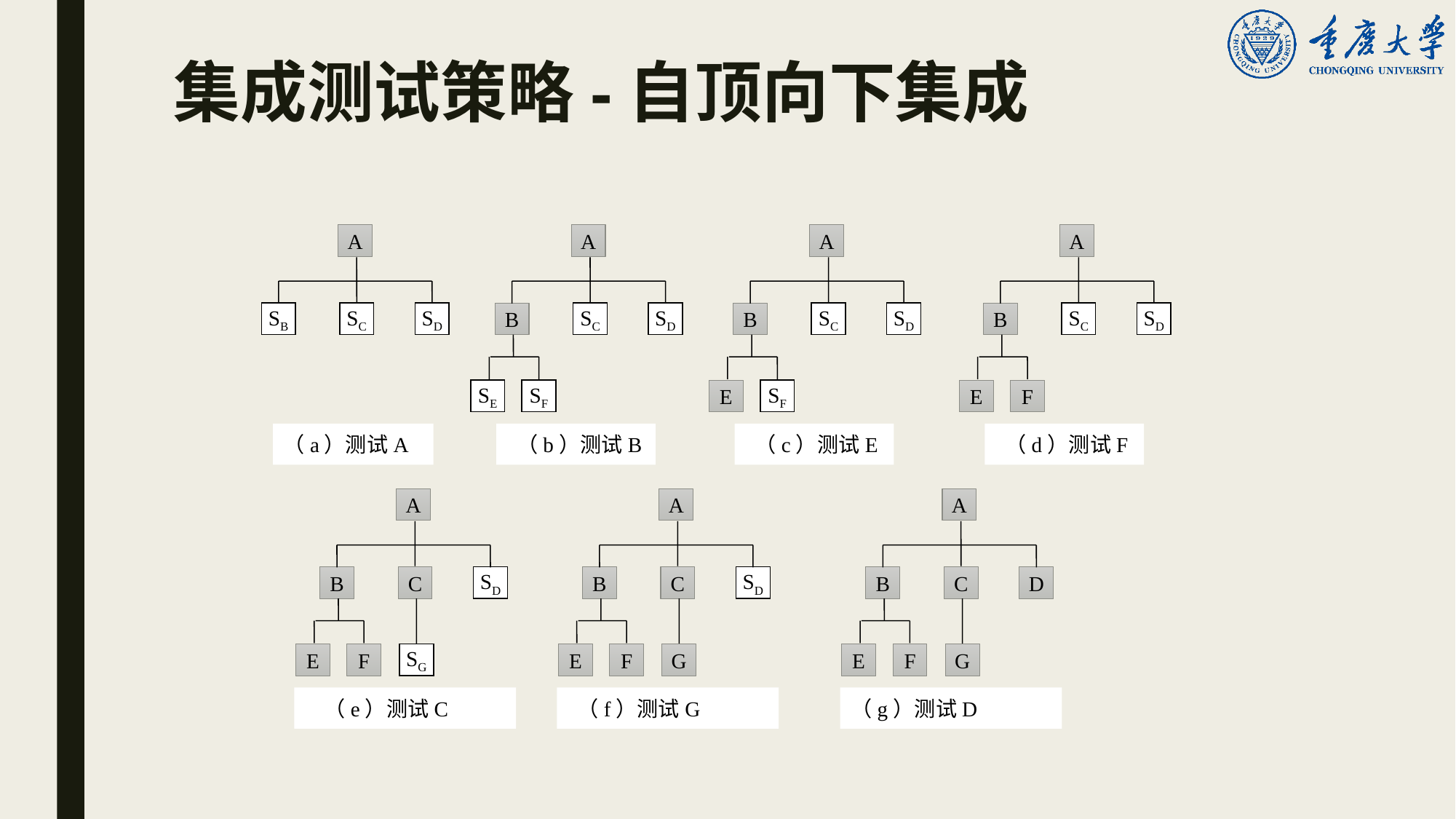

# 集成测试策略-自顶向下集成
A

SB
SC
SD
（a）测试A
A

B
SC
SD

SE
SF
 （b）测试B
A

B
SC
SD

E
SF
 （c）测试E
A

B
SC
SD

E
F
 （d）测试F
A

B
C
SD

E
F
SG
   （e）测试C
A

B
C
SD

E
F
G
 （f）测试G
A

B
C
D

E
F
G
（g）测试D